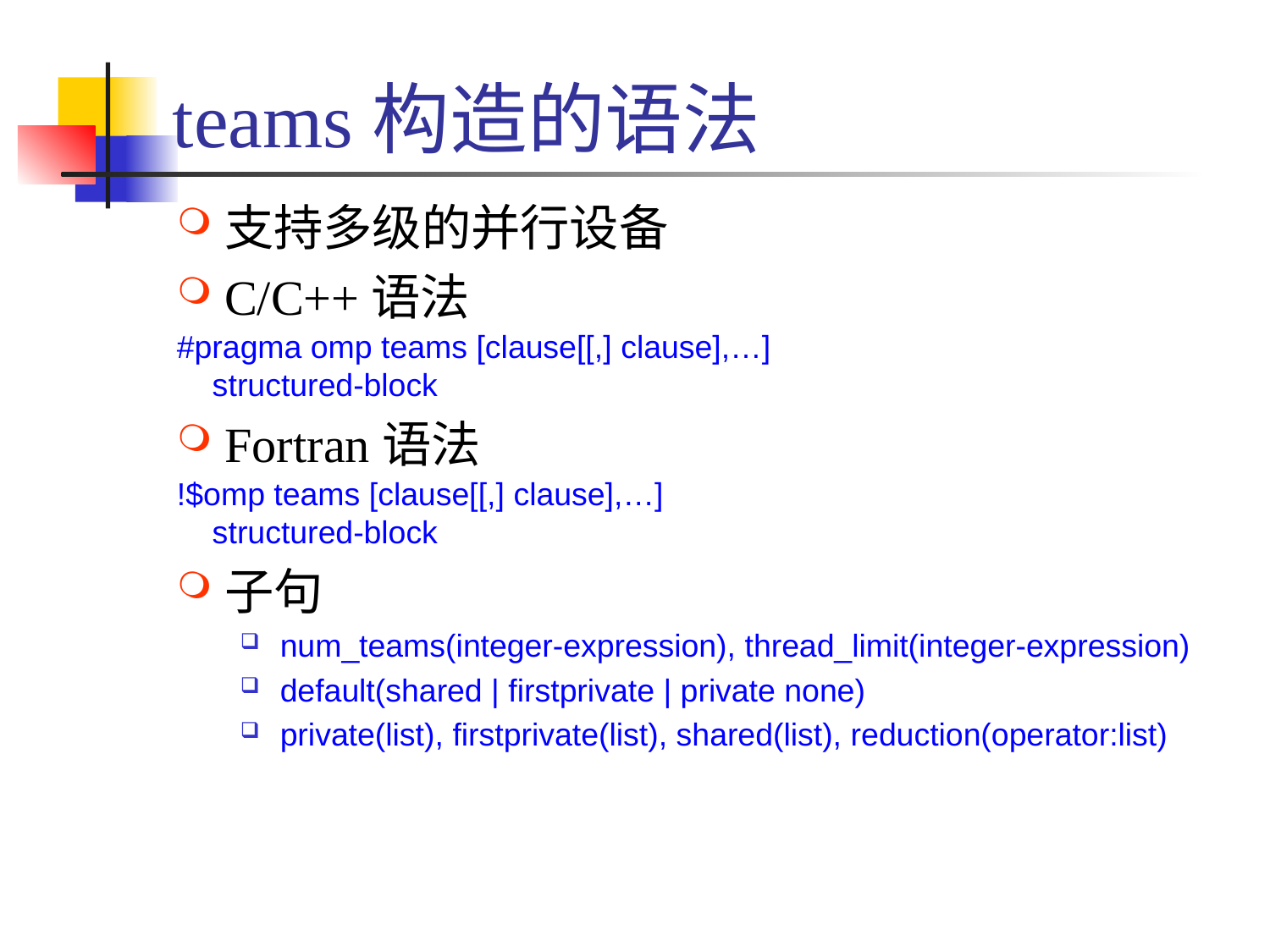

# teams构造的语法
支持多级的并行设备
C/C++语法
#pragma omp teams [clause[[,] clause],…]
    structured-block
Fortran语法
!$omp teams [clause[[,] clause],…]
    structured-block
子句
num_teams(integer-expression), thread_limit(integer-expression)
default(shared | firstprivate | private none)
private(list), firstprivate(list), shared(list), reduction(operator:list)